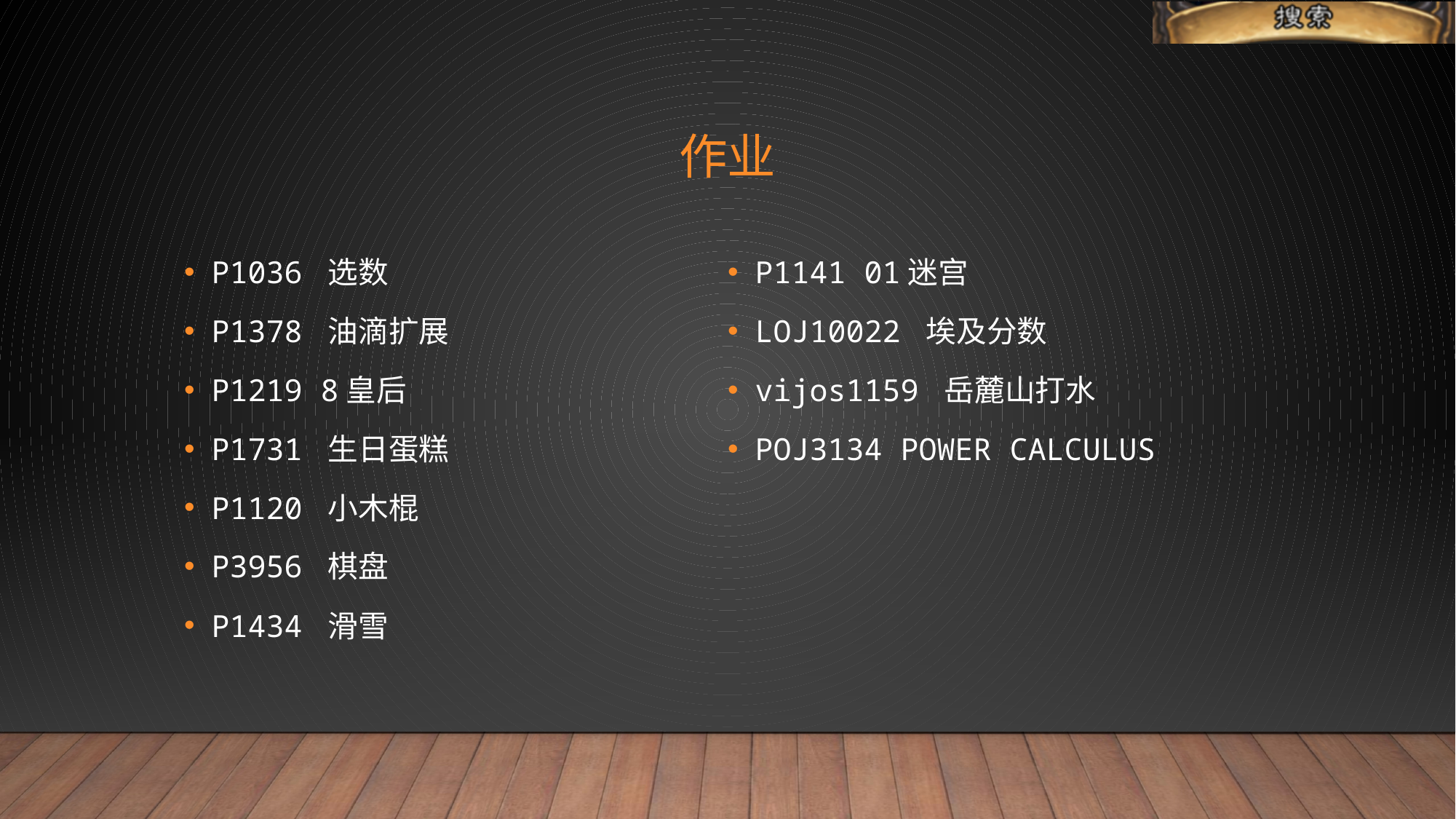

# 作业
P1036 选数
P1378 油滴扩展
P1219 8皇后
P1731 生日蛋糕
P1120 小木棍
P3956 棋盘
P1434 滑雪
P1141 01迷宫
LOJ10022 埃及分数
vijos1159 岳麓山打水
POJ3134 POWER CALCULUS